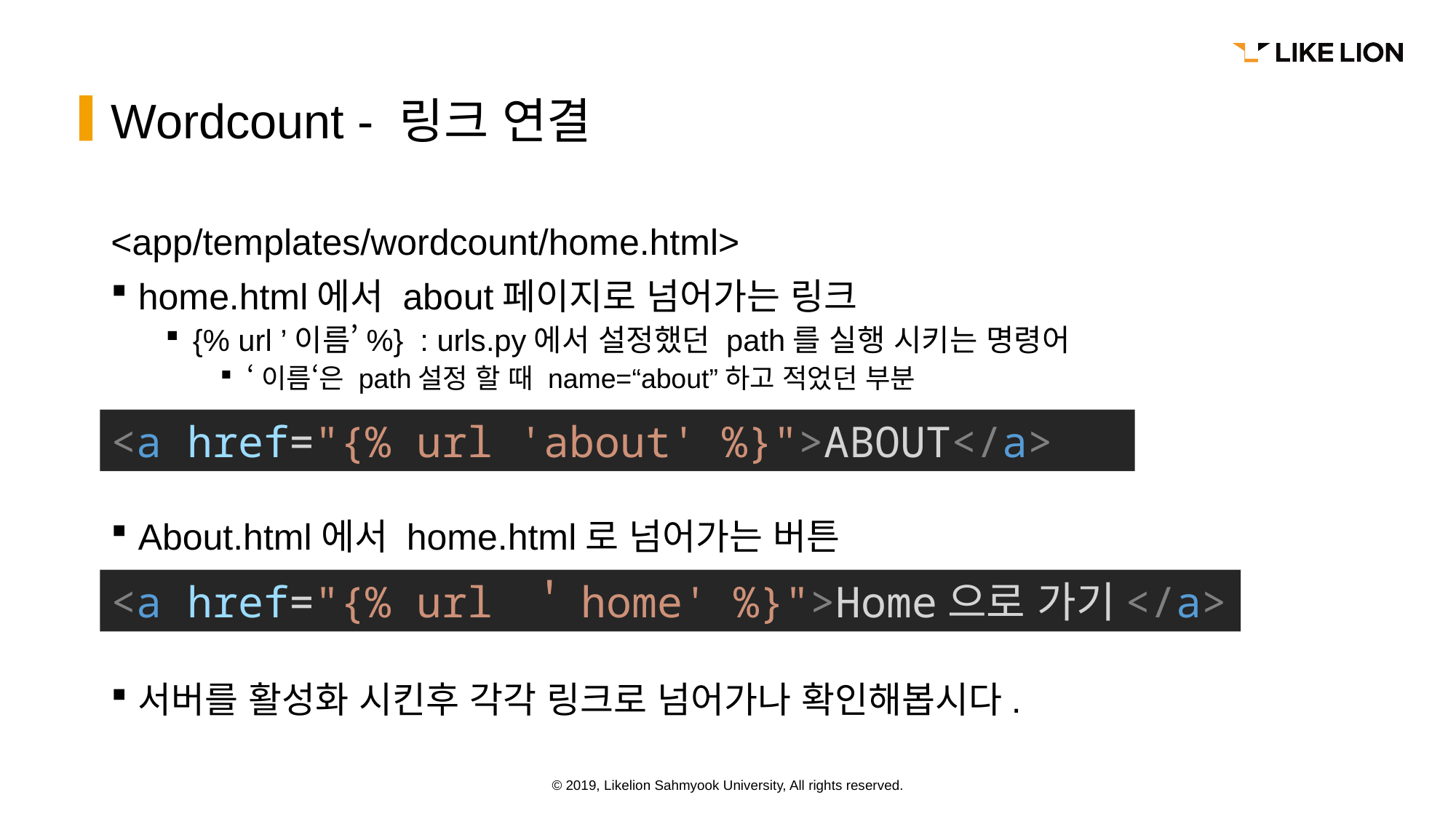

# Wordcount - 링크 연결
<app/templates/wordcount/home.html>
home.html에서 about페이지로 넘어가는 링크
{% url ’이름’%}  : urls.py에서 설정했던 path를 실행 시키는 명령어
‘이름‘은 path설정 할 때 name=“about”하고 적었던 부분

About.html에서 home.html로 넘어가는 버튼

서버를 활성화 시킨후 각각 링크로 넘어가나 확인해봅시다.

<a href="{% url 'about' %}">ABOUT</a>
<a href="{% url ＇home' %}">Home으로 가기</a>